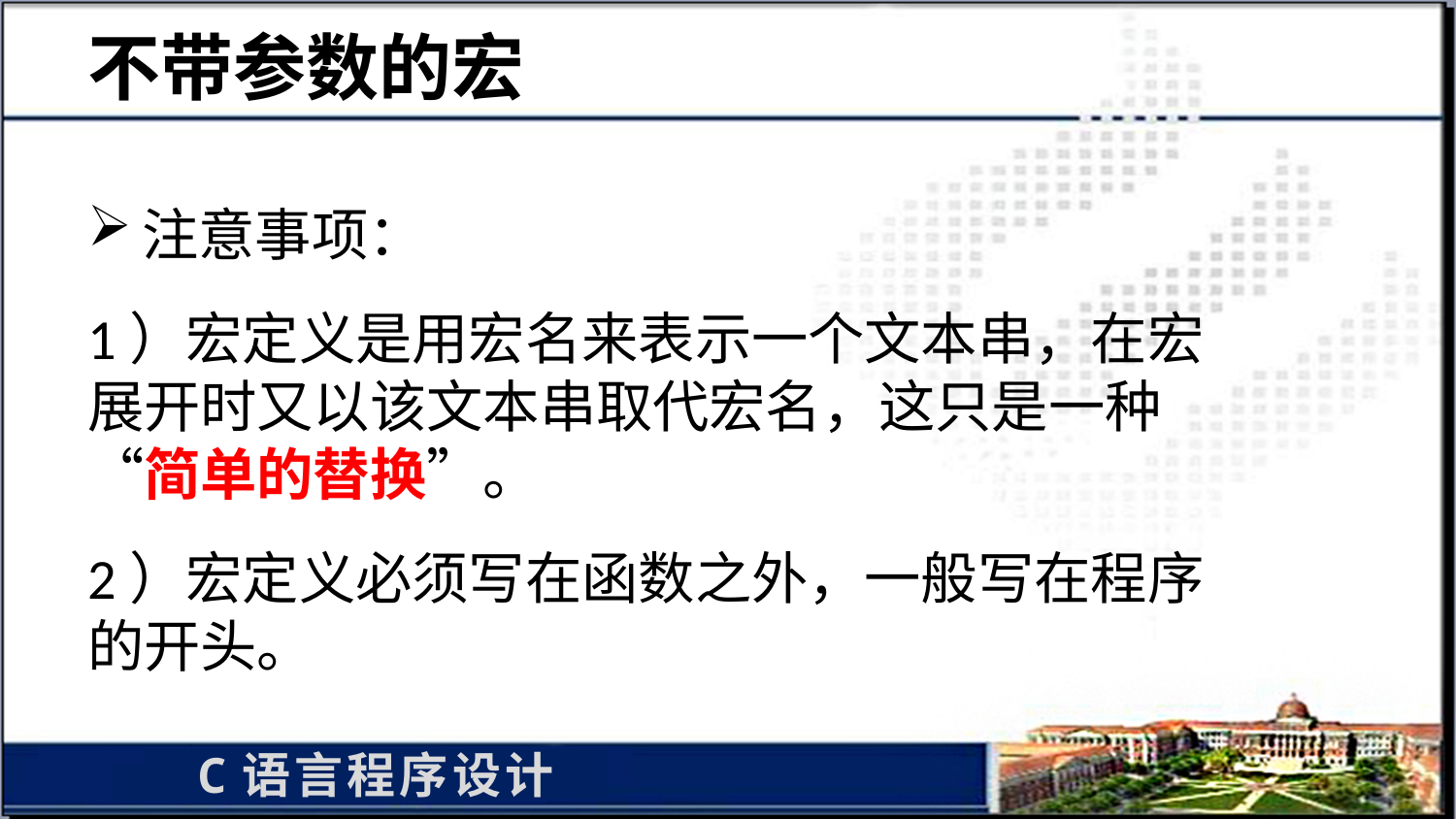

# 不带参数的宏
注意事项：
1）宏定义是用宏名来表示一个文本串，在宏展开时又以该文本串取代宏名，这只是一种“简单的替换”。
2）宏定义必须写在函数之外，一般写在程序的开头。